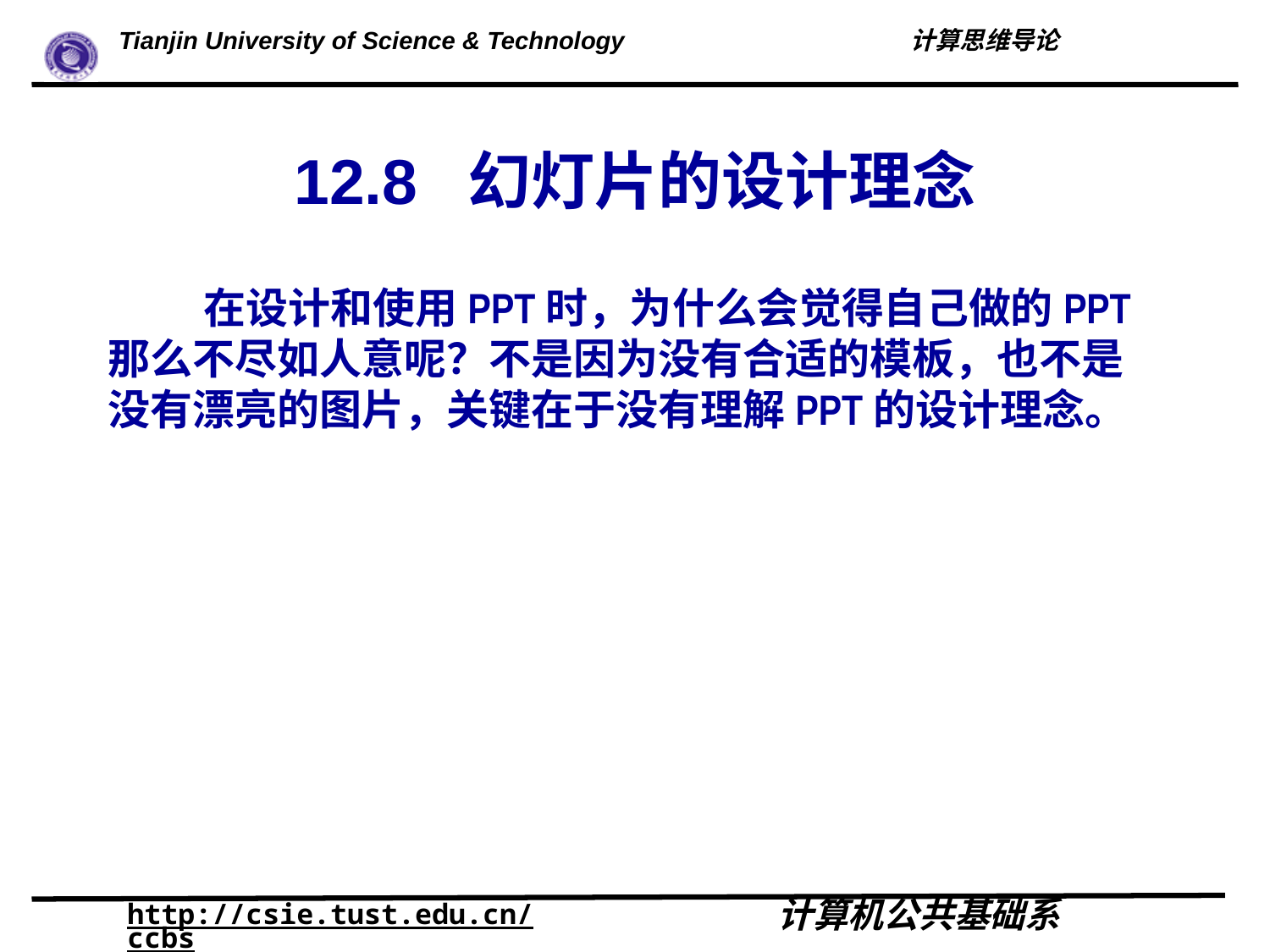

# 12.8  幻灯片的设计理念
         在设计和使用PPT时，为什么会觉得自己做的PPT那么不尽如人意呢？不是因为没有合适的模板，也不是没有漂亮的图片，关键在于没有理解PPT的设计理念。